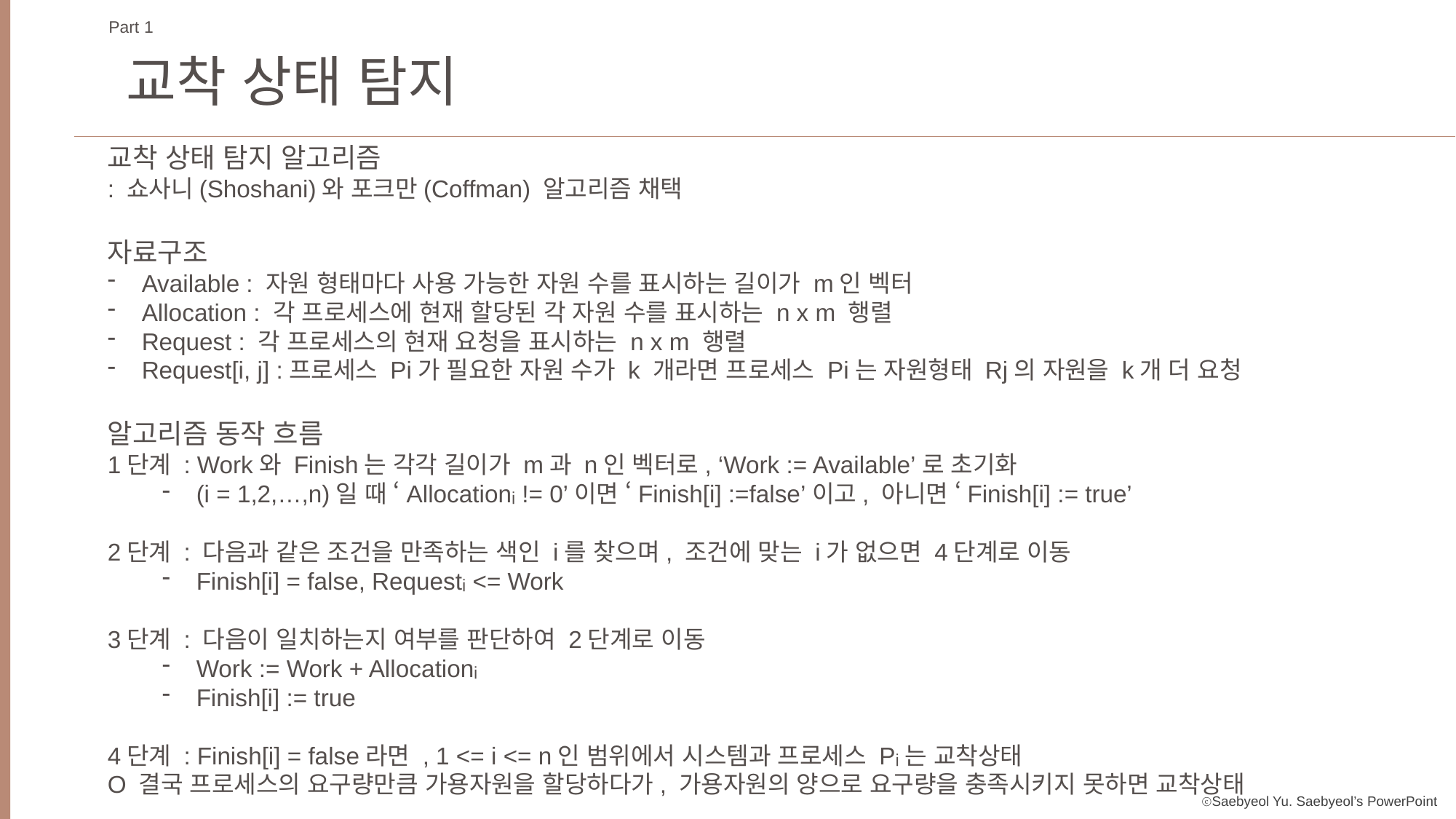

Part 1
교착 상태 탐지
교착 상태 탐지 알고리즘
: 쇼사니(Shoshani)와 포크만(Coffman) 알고리즘 채택

자료구조
Available : 자원 형태마다 사용 가능한 자원 수를 표시하는 길이가 m인 벡터
Allocation : 각 프로세스에 현재 할당된 각 자원 수를 표시하는 n x m 행렬
Request : 각 프로세스의 현재 요청을 표시하는 n x m 행렬
Request[i, j] :프로세스 Pi가 필요한 자원 수가 k 개라면 프로세스 Pi는 자원형태 Rj의 자원을 k개 더 요청

알고리즘 동작 흐름
1단계 : Work와 Finish는 각각 길이가 m과 n인 벡터로, ‘Work := Available’로 초기화
(i = 1,2,…,n)일 때 ‘Allocationᵢ != 0’이면 ‘Finish[i] :=false’이고, 아니면 ‘Finish[i] := true’

2단계 : 다음과 같은 조건을 만족하는 색인 i를 찾으며, 조건에 맞는 i가 없으면 4단계로 이동
Finish[i] = false, Requestᵢ <= Work

3단계 : 다음이 일치하는지 여부를 판단하여 2단계로 이동
Work := Work + Allocationᵢ
Finish[i] := true

4단계 : Finish[i] = false라면 , 1 <= i <= n인 범위에서 시스템과 프로세스 Pᵢ는 교착상태
O 결국 프로세스의 요구량만큼 가용자원을 할당하다가, 가용자원의 양으로 요구량을 충족시키지 못하면 교착상태